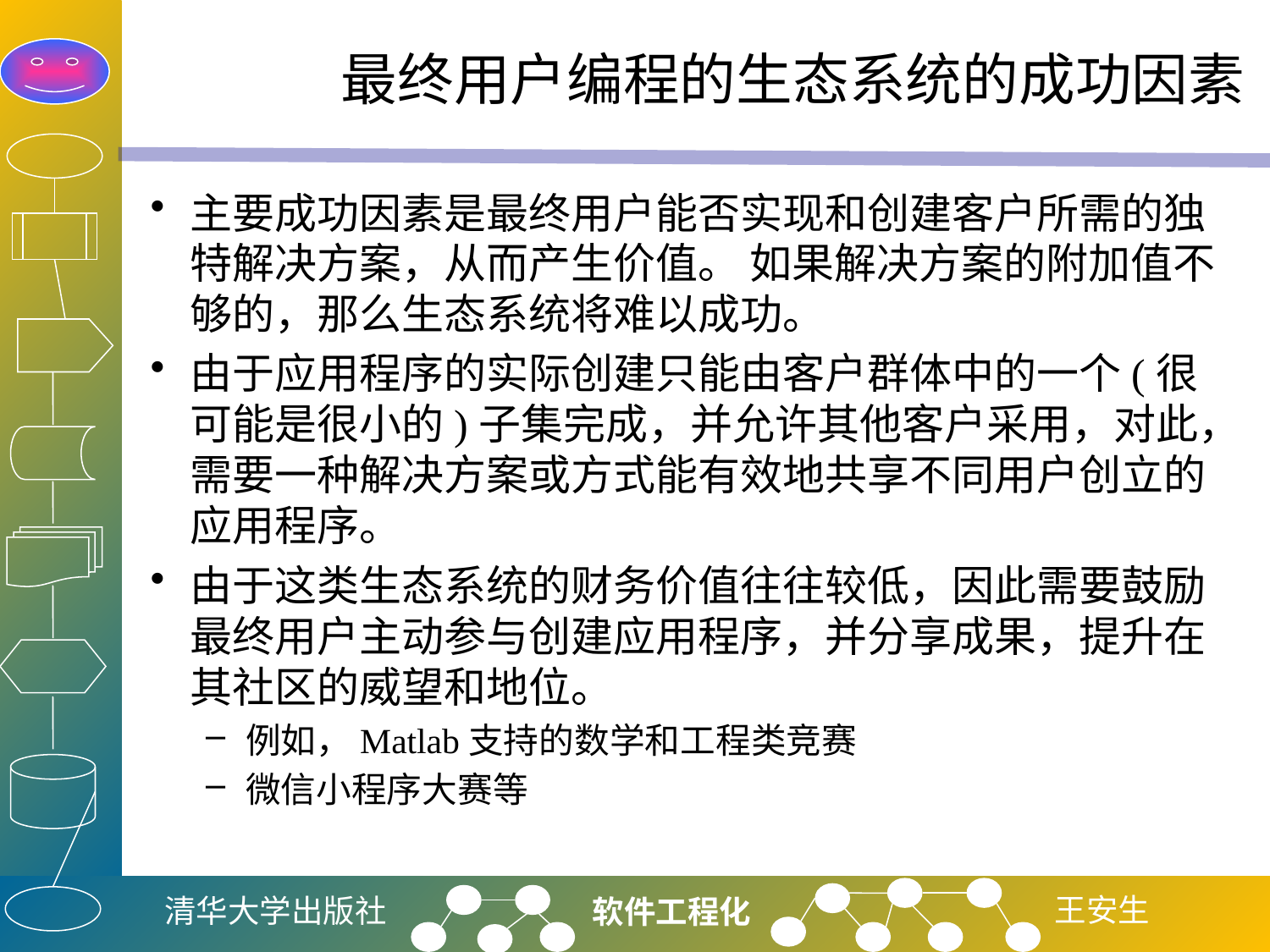

# 最终用户编程的生态系统的成功因素
主要成功因素是最终用户能否实现和创建客户所需的独特解决方案，从而产生价值。 如果解决方案的附加值不够的，那么生态系统将难以成功。
由于应用程序的实际创建只能由客户群体中的一个(很可能是很小的)子集完成，并允许其他客户采用，对此，需要一种解决方案或方式能有效地共享不同用户创立的应用程序。
由于这类生态系统的财务价值往往较低，因此需要鼓励最终用户主动参与创建应用程序，并分享成果，提升在其社区的威望和地位。
例如，Matlab支持的数学和工程类竞赛
微信小程序大赛等